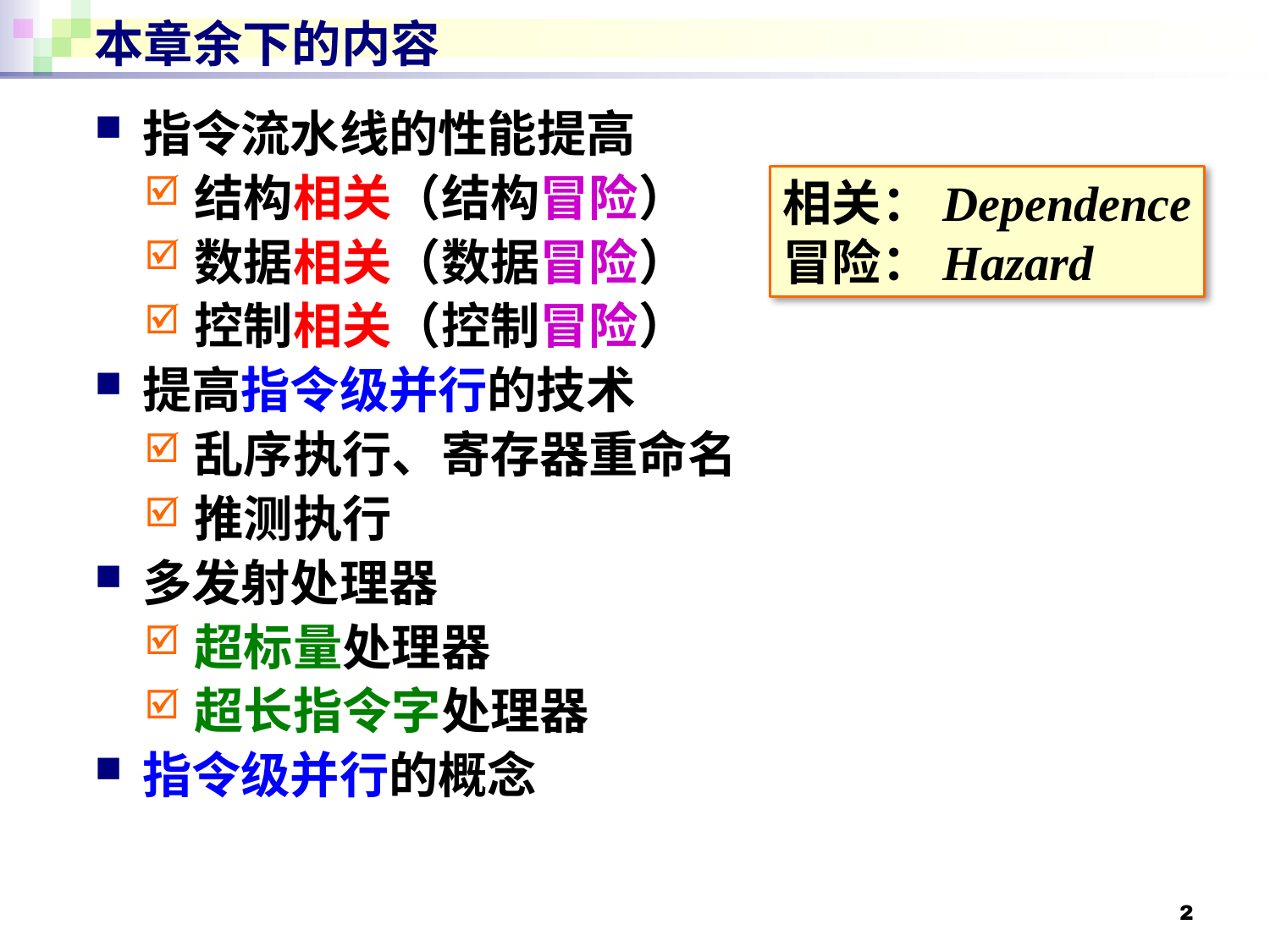

# 本章余下的内容
指令流水线的性能提高
结构相关（结构冒险）
数据相关（数据冒险）
控制相关（控制冒险）
提高指令级并行的技术
乱序执行、寄存器重命名
推测执行
多发射处理器
超标量处理器
超长指令字处理器
指令级并行的概念
相关：Dependence
冒险：Hazard
2